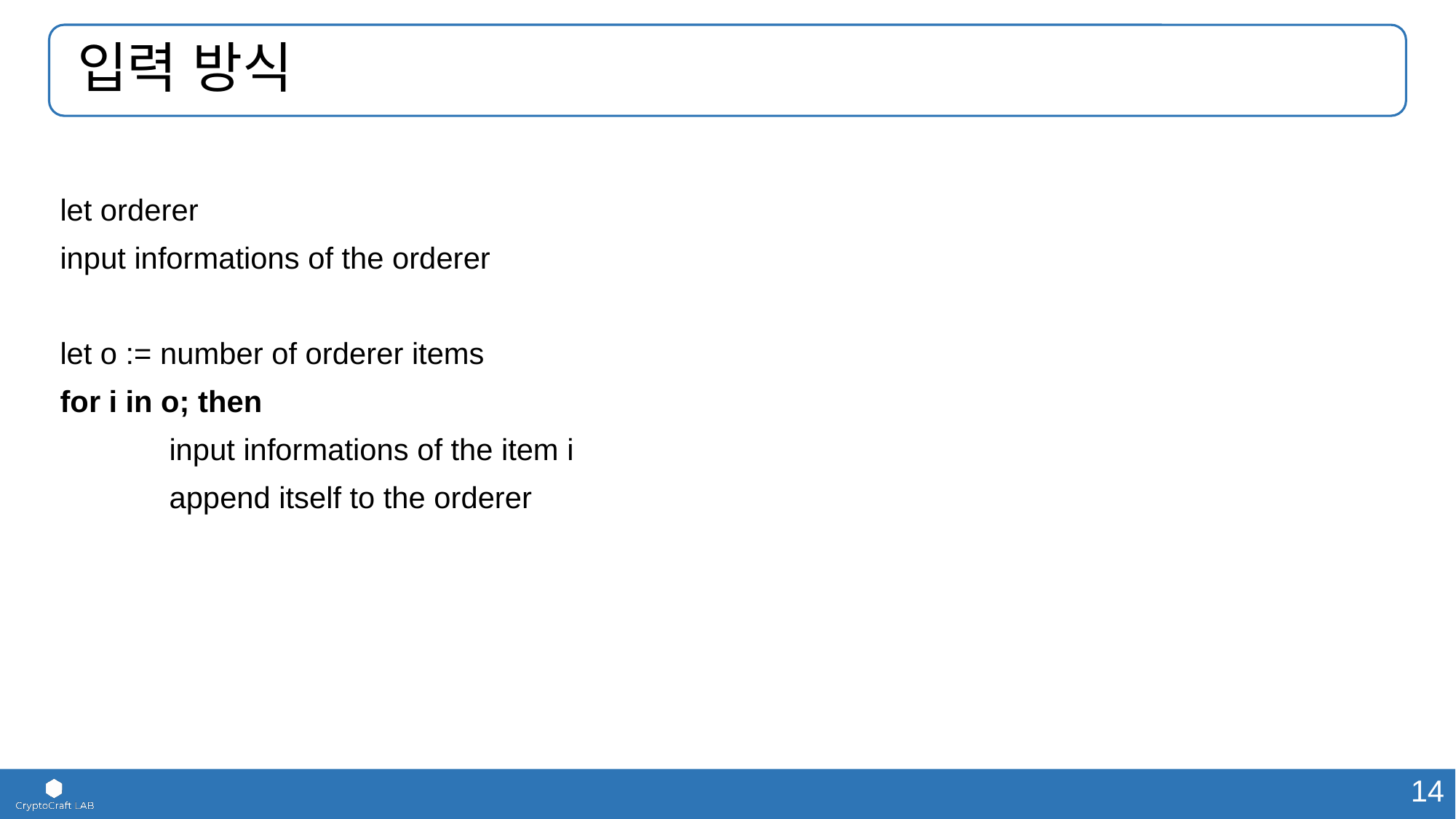

# 입력 방식

let orderer
input informations of the orderer

let o := number of orderer items
for i in o; then
	input informations of the item i
	append itself to the orderer